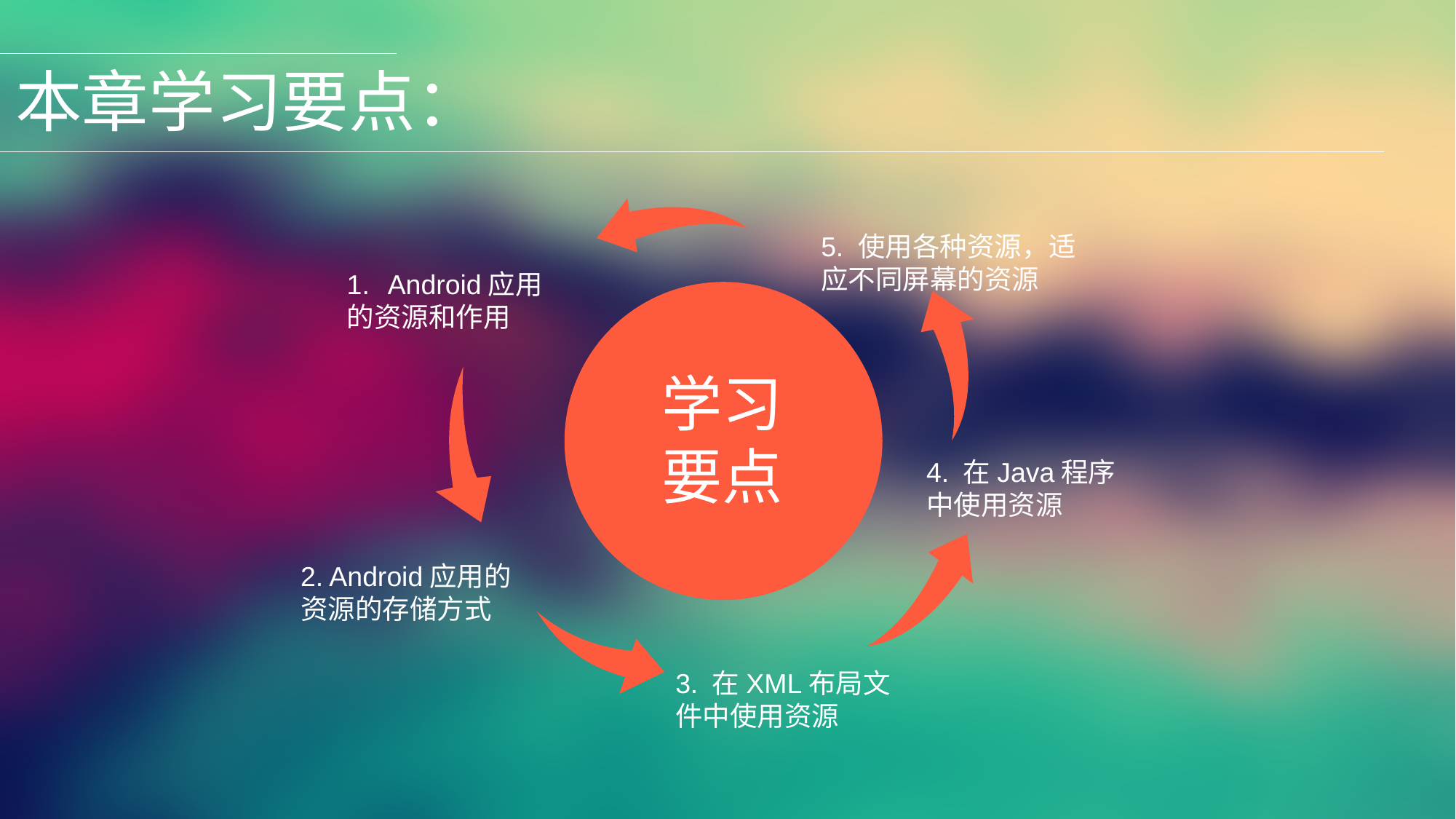

本章学习要点：

5. 使用各种资源，适
应不同屏幕的资源
Android应用
的资源和作用
学习要点
4. 在Java程序
中使用资源
2. Android应用的
资源的存储方式
3. 在XML布局文
件中使用资源